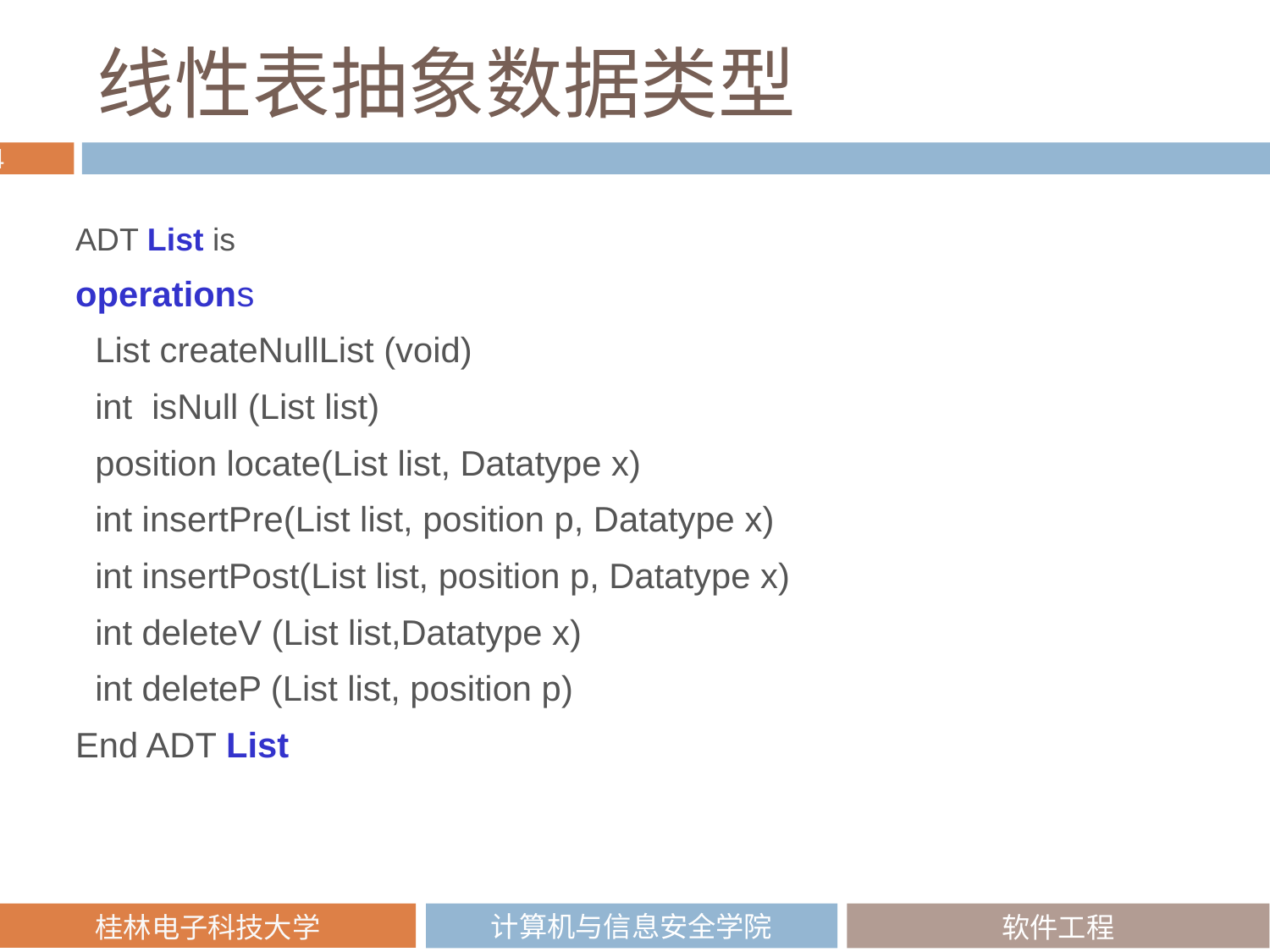

# 线性表抽象数据类型
ADT List is
operations
  List createNullList (void)
  int  isNull (List list)
  position locate(List list, Datatype x)
  int insertPre(List list, position p, Datatype x)
  int insertPost(List list, position p, Datatype x)
  int deleteV (List list,Datatype x)
  int deleteP (List list, position p)
End ADT List